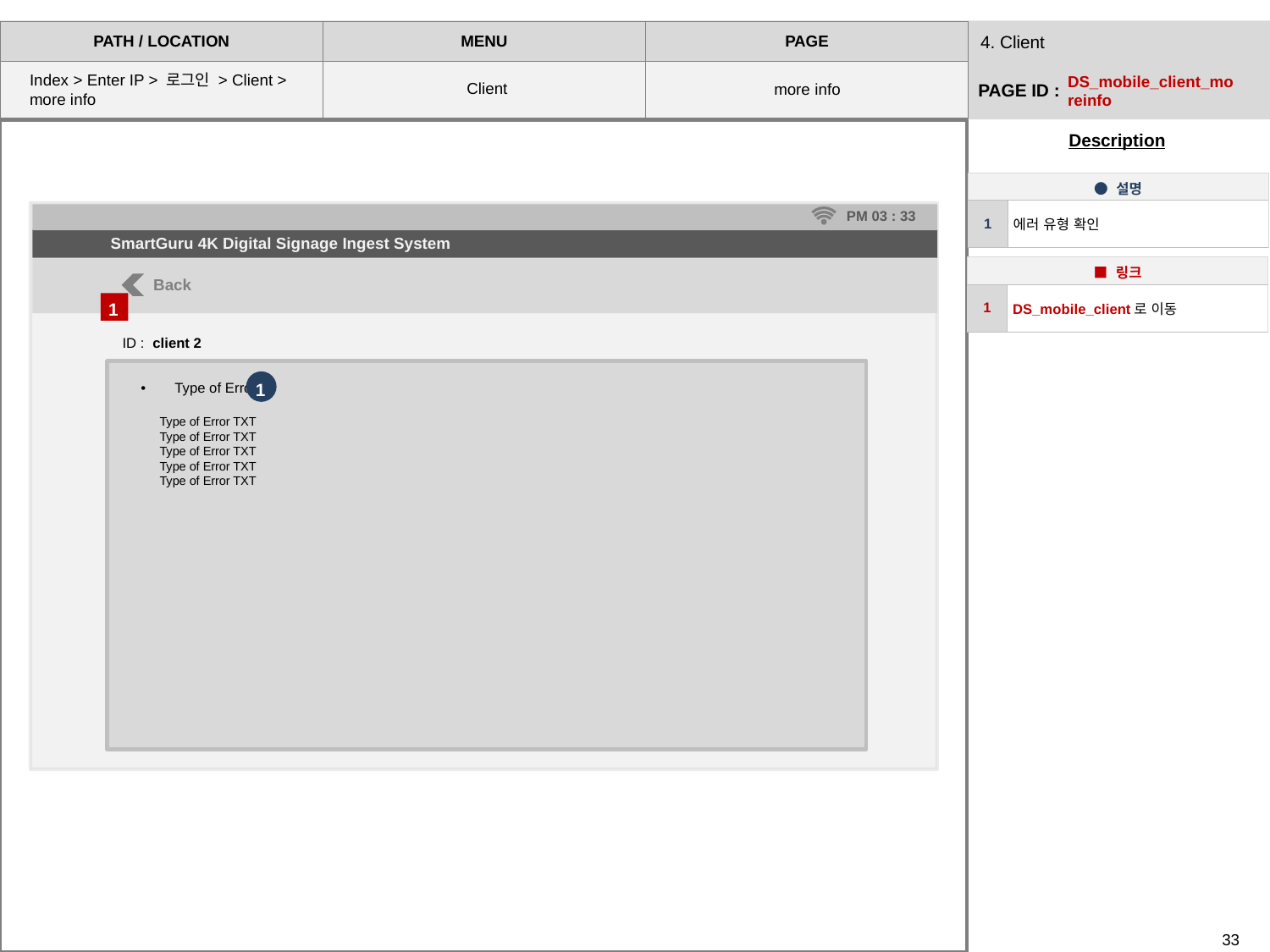

4. Client

Index > Enter IP > 로그인 > Client >
more info
DS_mobile_client_moreinfo
Client
more info
| ● 설명 |  |
| --- | --- |
| 1 | 에러 유형 확인 |
PM 03 : 33

SmartGuru 4K Digital Signage Ingest System

| ■ 링크 |  |
| --- | --- |
| 1 | DS\_mobile\_client로 이동 |

Back

1

ID :  client 2

1

 Type of Error
Type of Error TXT
Type of Error TXT
Type of Error TXT
Type of Error TXT
Type of Error TXT
33